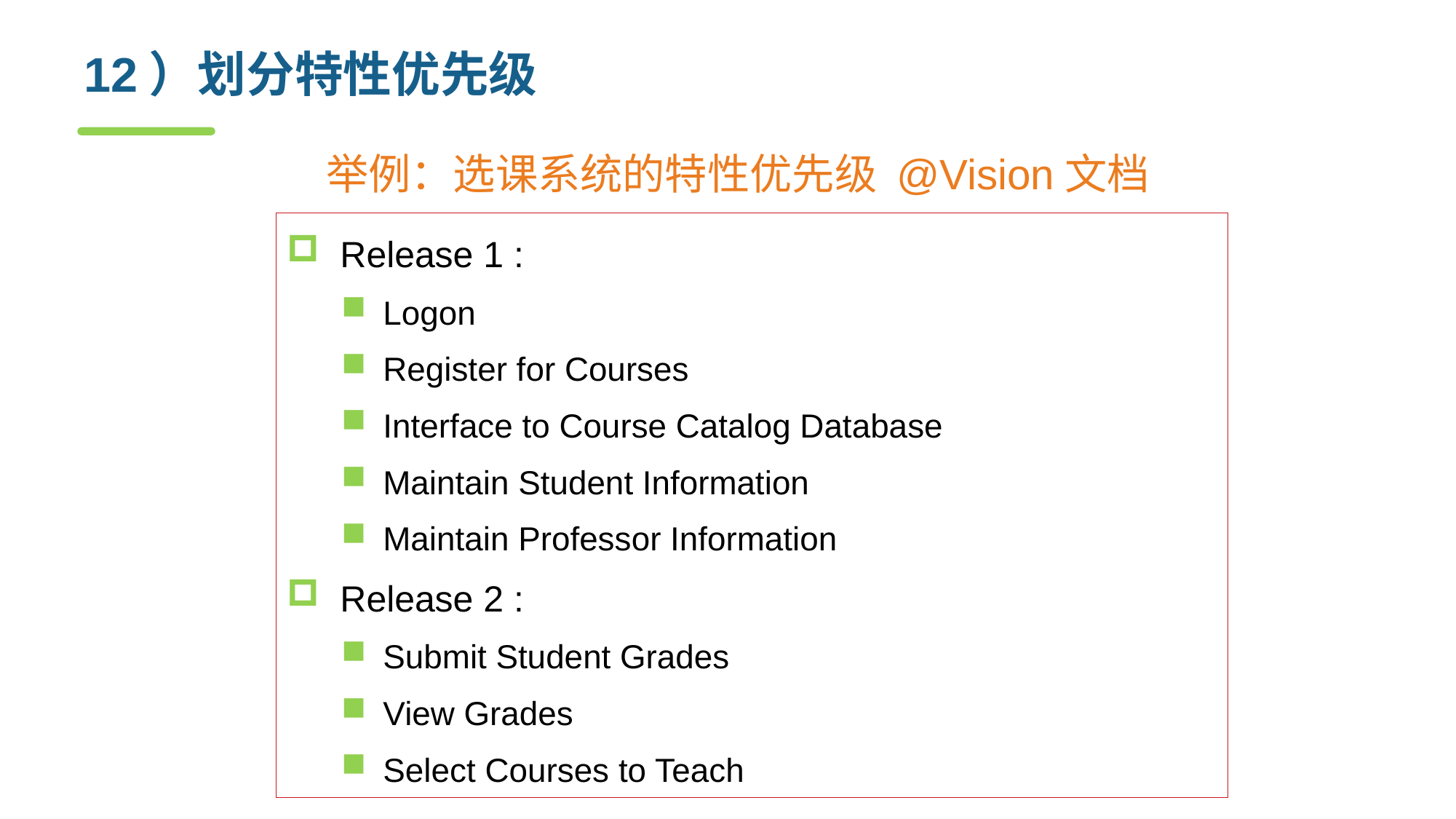

# 12）划分特性优先级
举例：选课系统的特性优先级 @Vision文档
Release 1 :
Logon
Register for Courses
Interface to Course Catalog Database
Maintain Student Information
Maintain Professor Information
Release 2 :
Submit Student Grades
View Grades
Select Courses to Teach
49